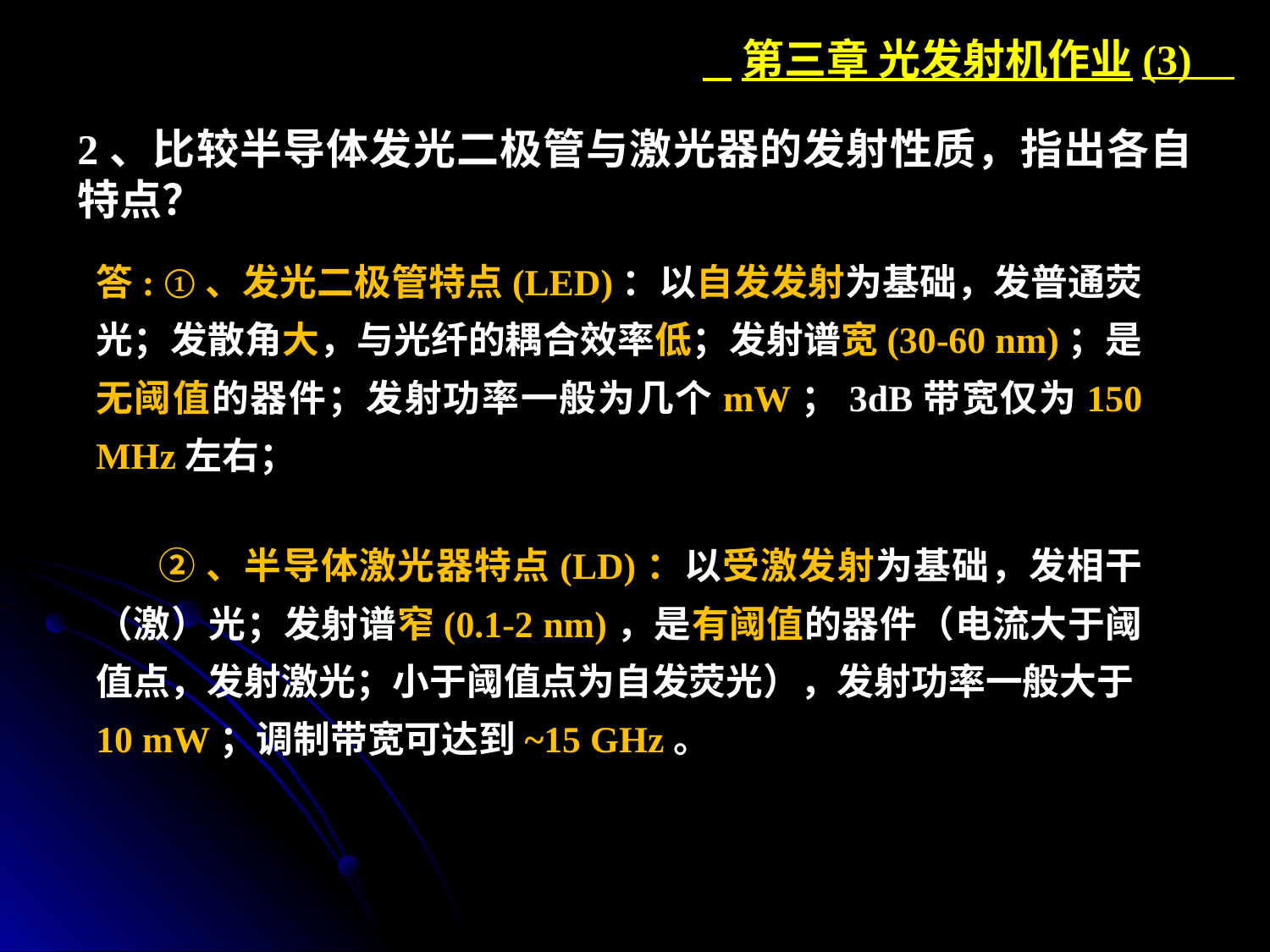

第三章 光发射机作业(3)
2、比较半导体发光二极管与激光器的发射性质，指出各自特点？
答: ①、发光二极管特点(LED)：以自发发射为基础，发普通荧光；发散角大，与光纤的耦合效率低；发射谱宽(30-60 nm)；是无阈值的器件；发射功率一般为几个mW；3dB带宽仅为150 MHz左右；
  ②、半导体激光器特点(LD)：以受激发射为基础，发相干（激）光；发射谱窄(0.1-2 nm)，是有阈值的器件（电流大于阈值点，发射激光；小于阈值点为自发荧光），发射功率一般大于10 mW；调制带宽可达到~15 GHz。
11